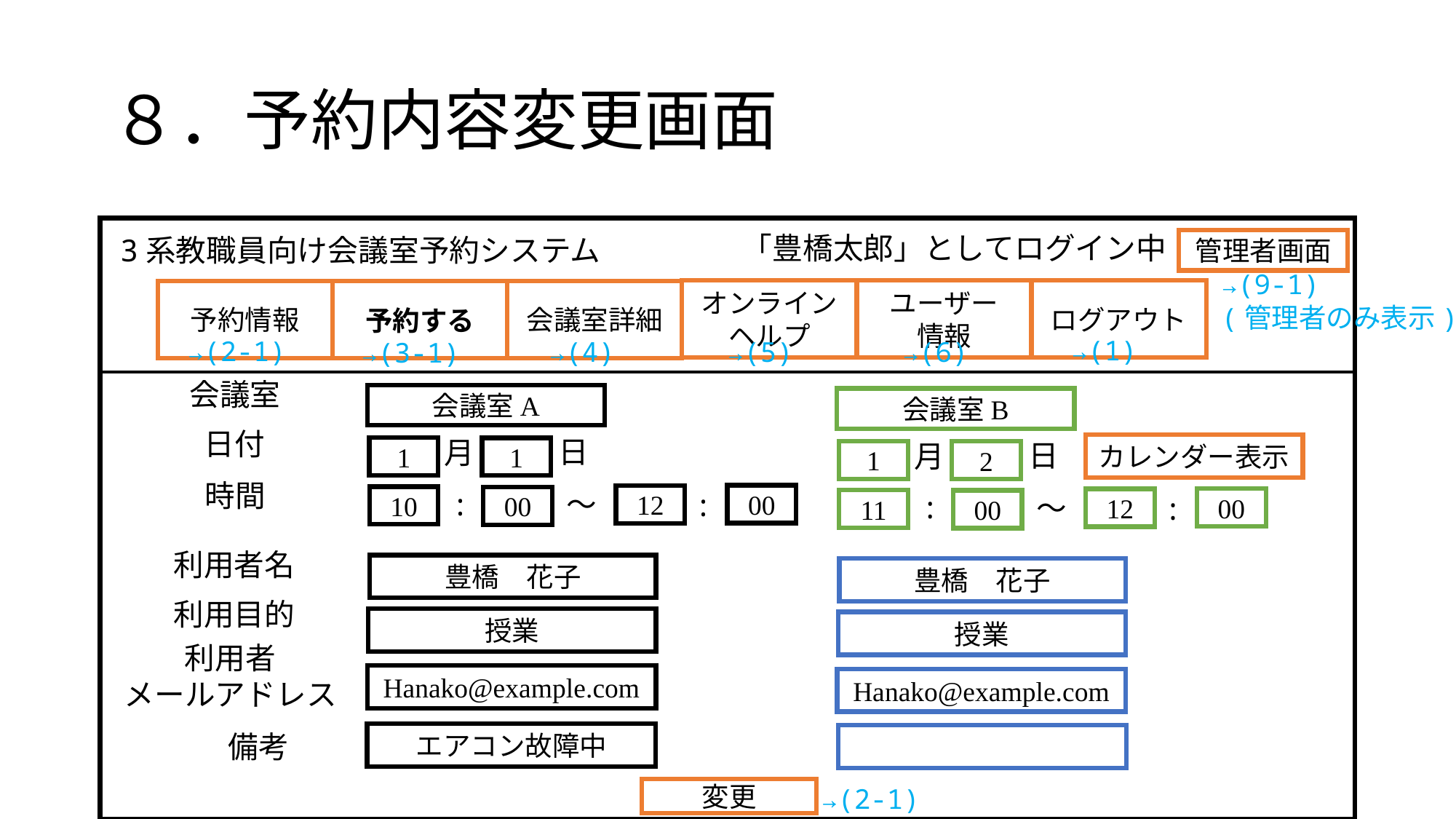

# ８．予約内容変更画面

「豊橋太郎」としてログイン中
3系教職員向け会議室予約システム
管理者画面
→(9-1)
(管理者のみ表示)
ユーザー
情報
ログアウト
オンラインヘルプ
予約情報
会議室詳細
予約する
→(1)
→(2-1)
→(4)
→(5)
→(6)
→(3-1)
会議室
会議室A
会議室B
日付
日
月
日
月
カレンダー表示
1
1
1
2
時間
:
～
:
:
～
:
00
12
10
00
00
12
11
00
利用者名
豊橋　花子
豊橋　花子
利用目的
授業
授業
利用者
メールアドレス
Hanako@example.com
Hanako@example.com
備考
エアコン故障中

→(2-1)
変更